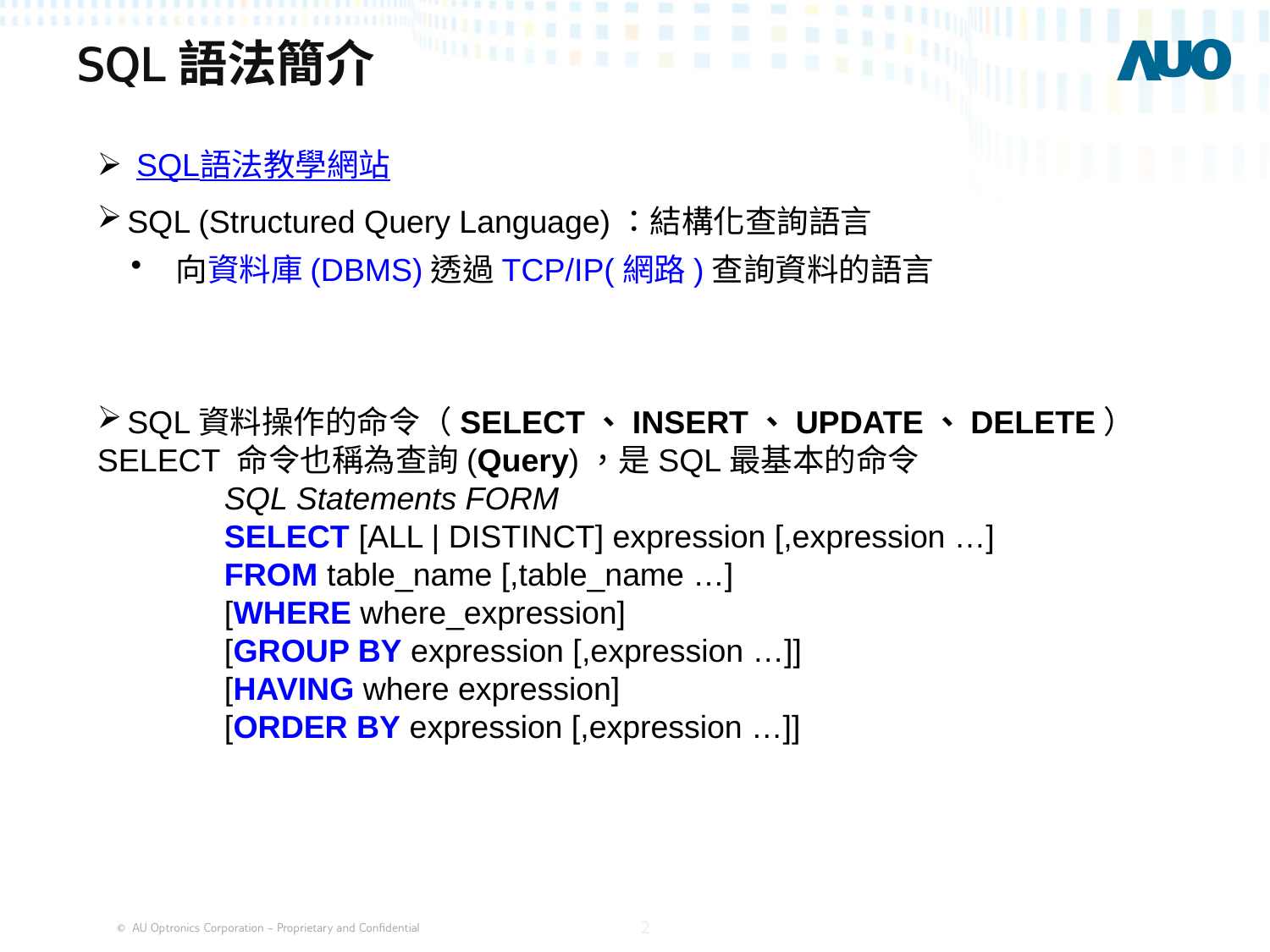

# SQL語法簡介
 SQL語法教學網站
SQL (Structured Query Language)：結構化查詢語言
 向資料庫(DBMS)透過TCP/IP(網路)查詢資料的語言

SQL資料操作的命令（SELECT、INSERT、UPDATE、DELETE）
SELECT 命令也稱為查詢(Query)，是SQL最基本的命令
	SQL Statements FORM
	SELECT [ALL | DISTINCT] expression [,expression …]
	FROM table_name [,table_name …]
	[WHERE where_expression]
	[GROUP BY expression [,expression …]]
	[HAVING where expression]
	[ORDER BY expression [,expression …]]